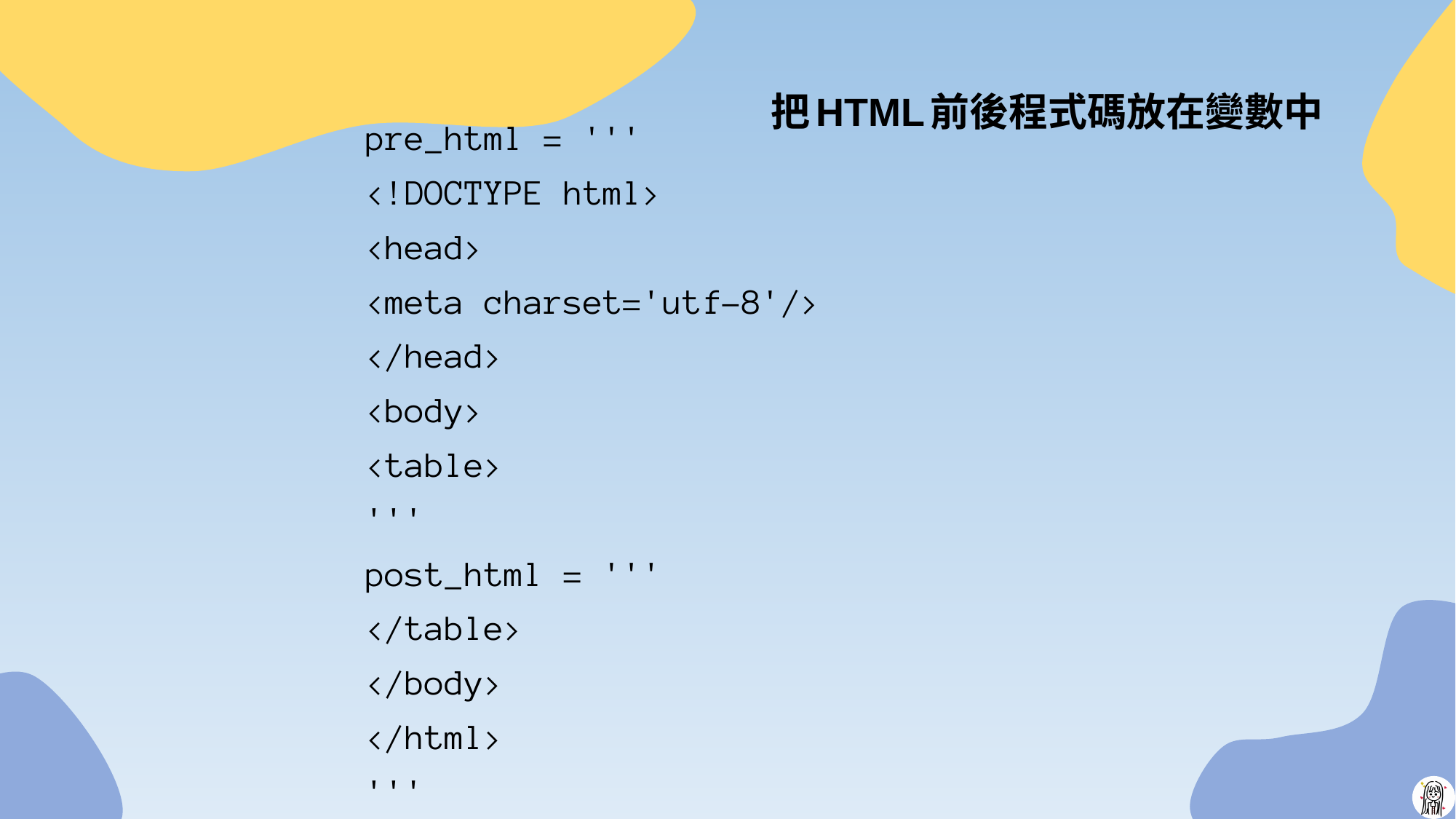

# 把HTML前後程式碼放在變數中
pre_html = '''
<!DOCTYPE html>
<head>
<meta charset='utf-8'/>
</head>
<body>
<table>
'''
post_html = '''
</table>
</body>
</html>
'''
32